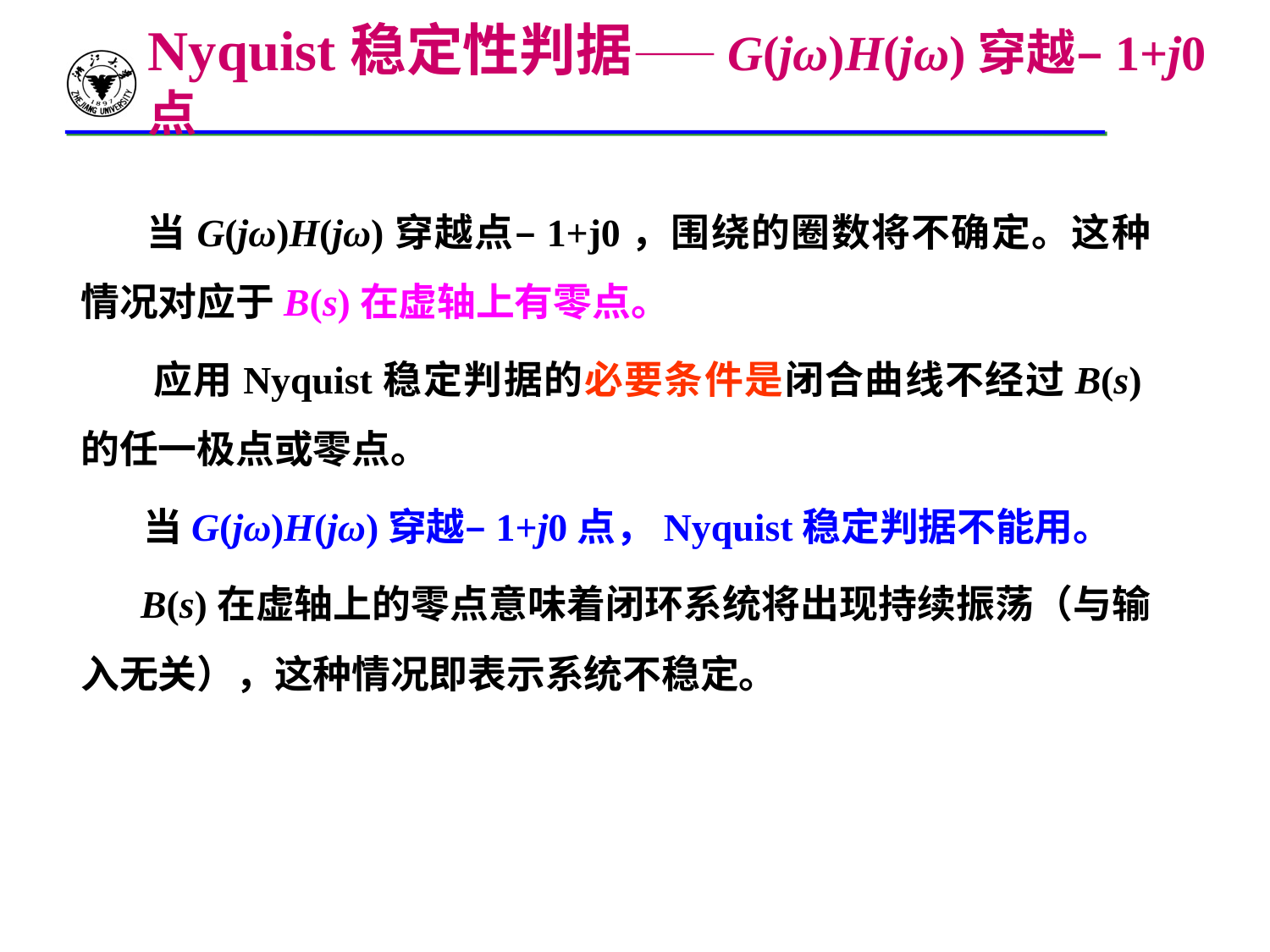

Nyquist稳定性判据——G(jω)H(jω)穿越–1+j0点
      当G(jω)H(jω)穿越点–1+j0，围绕的圈数将不确定。这种情况对应于B(s)在虚轴上有零点。
      应用Nyquist稳定判据的必要条件是闭合曲线不经过B(s)的任一极点或零点。
      当G(jω)H(jω)穿越–1+j0点，Nyquist稳定判据不能用。
      B(s)在虚轴上的零点意味着闭环系统将出现持续振荡（与输入无关），这种情况即表示系统不稳定。